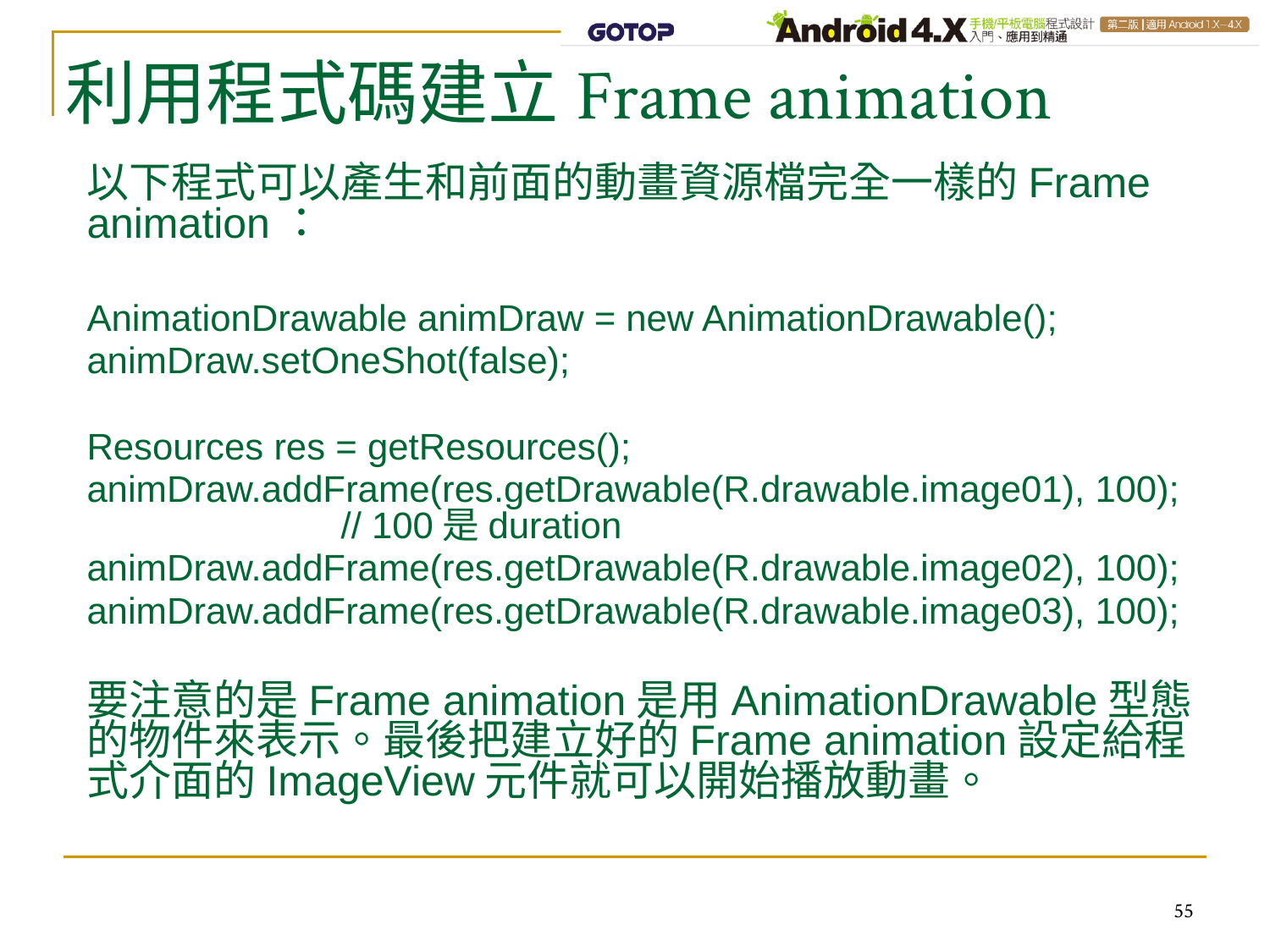

# 利用程式碼建立Frame animation
以下程式可以產生和前面的動畫資源檔完全一樣的Frame animation：

AnimationDrawable animDraw = new AnimationDrawable();
animDraw.setOneShot(false);

Resources res = getResources();
animDraw.addFrame(res.getDrawable(R.drawable.image01), 100);		// 100是duration
animDraw.addFrame(res.getDrawable(R.drawable.image02), 100);
animDraw.addFrame(res.getDrawable(R.drawable.image03), 100);

要注意的是Frame animation是用AnimationDrawable型態的物件來表示。最後把建立好的Frame animation設定給程式介面的ImageView元件就可以開始播放動畫。
55